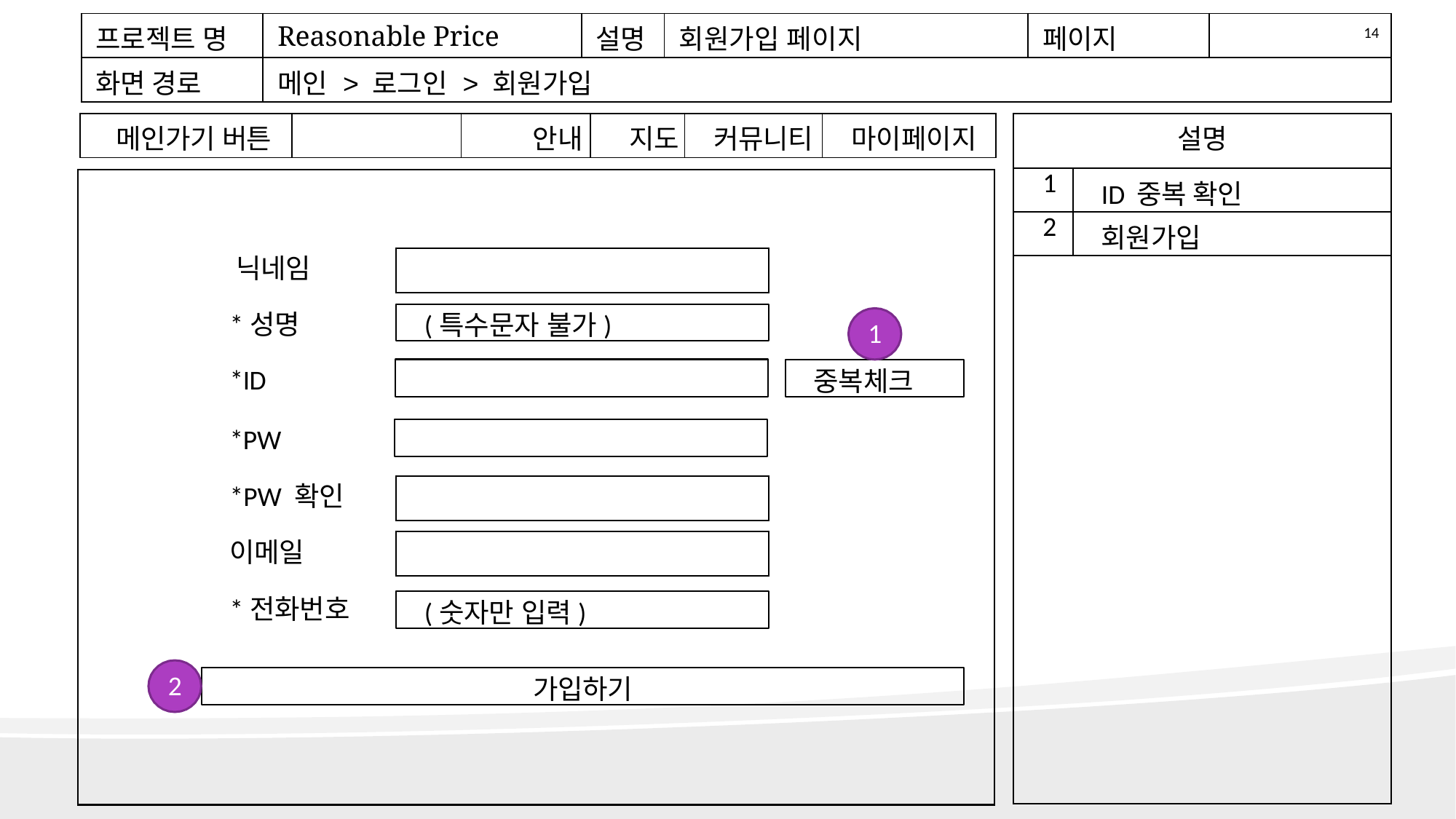

| 프로젝트 명 | Reasonable Price | 설명 | 회원가입 페이지 | 페이지 | 14 |
| --- | --- | --- | --- | --- | --- |
| 화면 경로 | 메인 > 로그인 > 회원가입 |  |  |  |  |
| 설명 |  |
| --- | --- |
| 1 | ID 중복 확인 |
| 2 | 회원가입 |
|  |  |
| 메인가기 버튼 |  | 안내 | 지도 | 커뮤니티 | 마이페이지 |
| --- | --- | --- | --- | --- | --- |

닉네임
*성명
*ID
1
(특수문자 불가)

1

중복체크

*PW
*PW 확인 이메일
*전화번호
(숫자만 입력)

2
가입하기